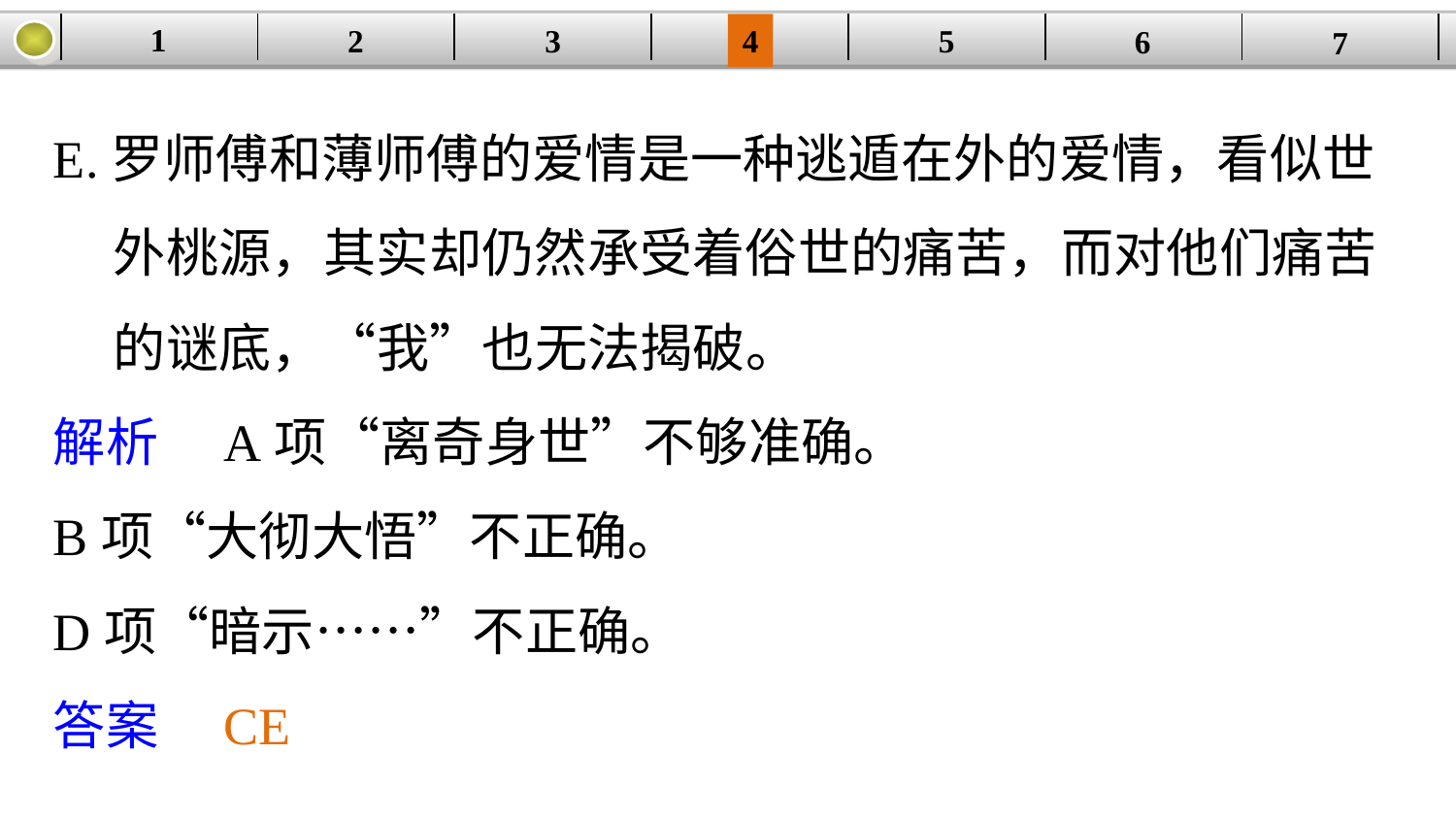

1
5
3
2
|  |  |  |  |  |  |  |
| --- | --- | --- | --- | --- | --- | --- |
4
6
7

E.罗师傅和薄师傅的爱情是一种逃遁在外的爱情，看似世
    外桃源，其实却仍然承受着俗世的痛苦，而对他们痛苦
    的谜底，“我”也无法揭破。
解析　A项“离奇身世”不够准确。
B项“大彻大悟”不正确。
D项“暗示……”不正确。
答案　CE